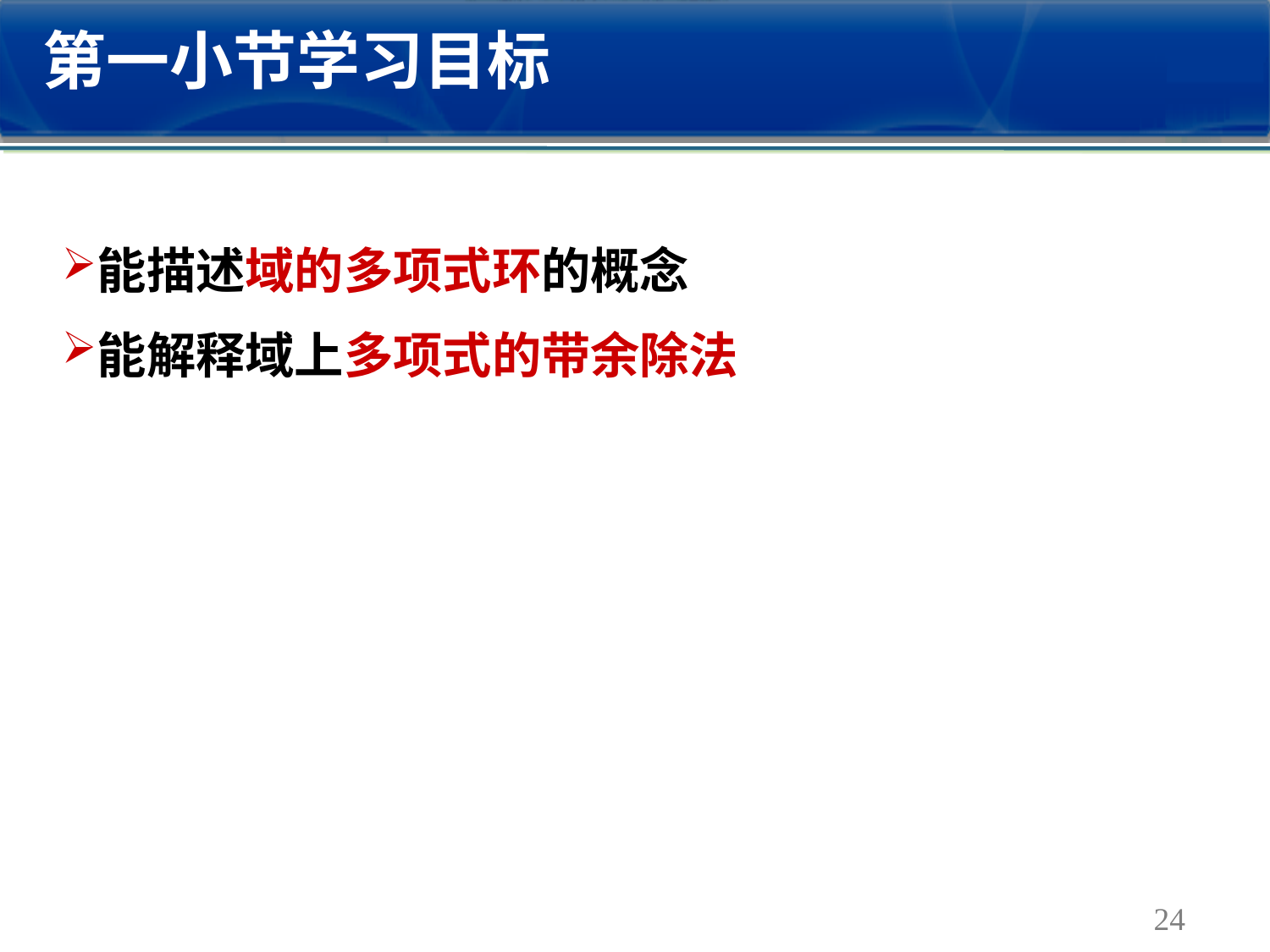

第一小节学习目标
能描述域的多项式环的概念
能解释域上多项式的带余除法
24